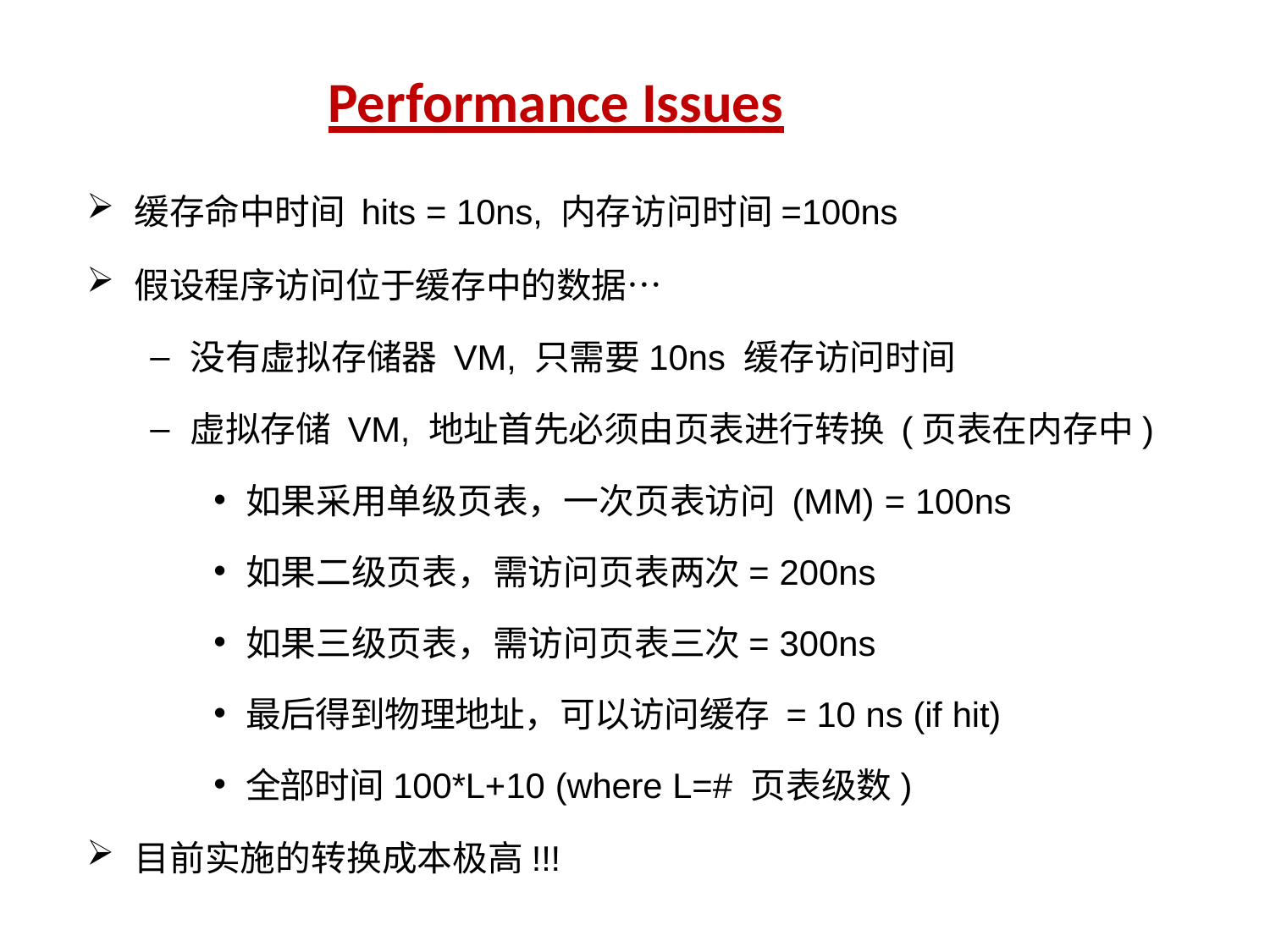

# Performance Issues
缓存命中时间 hits = 10ns, 内存访问时间=100ns
假设程序访问位于缓存中的数据…
没有虚拟存储器 VM, 只需要10ns 缓存访问时间
虚拟存储 VM, 地址首先必须由页表进行转换 (页表在内存中)
如果采用单级页表，一次页表访问 (MM) = 100ns
如果二级页表，需访问页表两次= 200ns
如果三级页表，需访问页表三次= 300ns
最后得到物理地址，可以访问缓存 = 10 ns (if hit)
全部时间100*L+10 (where L=# 页表级数)
目前实施的转换成本极高!!!